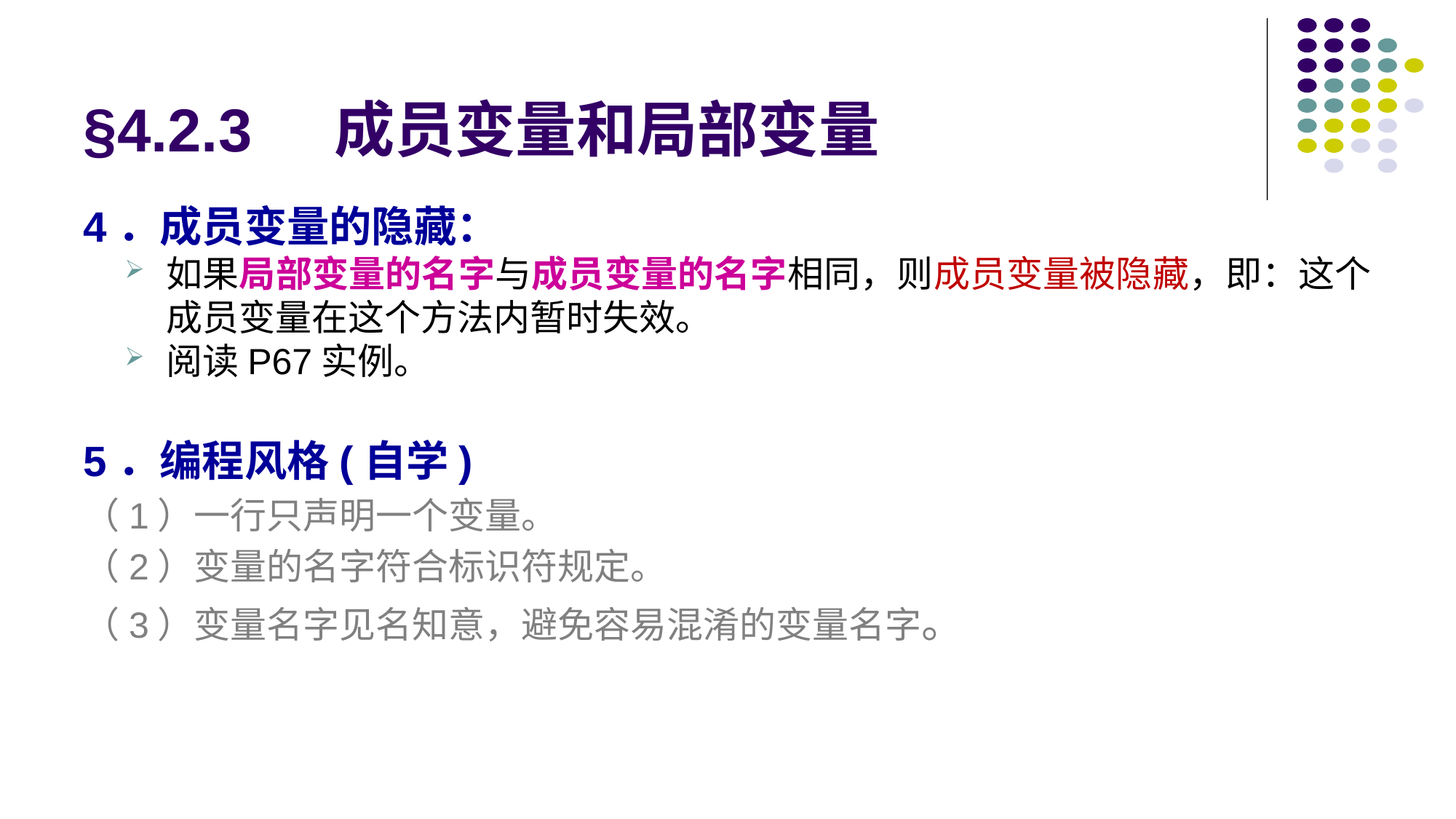

# §4.2.3    成员变量和局部变量
4．成员变量的隐藏：
如果局部变量的名字与成员变量的名字相同，则成员变量被隐藏，即：这个成员变量在这个方法内暂时失效。
阅读P67实例。

5．编程风格(自学)
（1）一行只声明一个变量。
（2）变量的名字符合标识符规定。
（3）变量名字见名知意，避免容易混淆的变量名字。

20